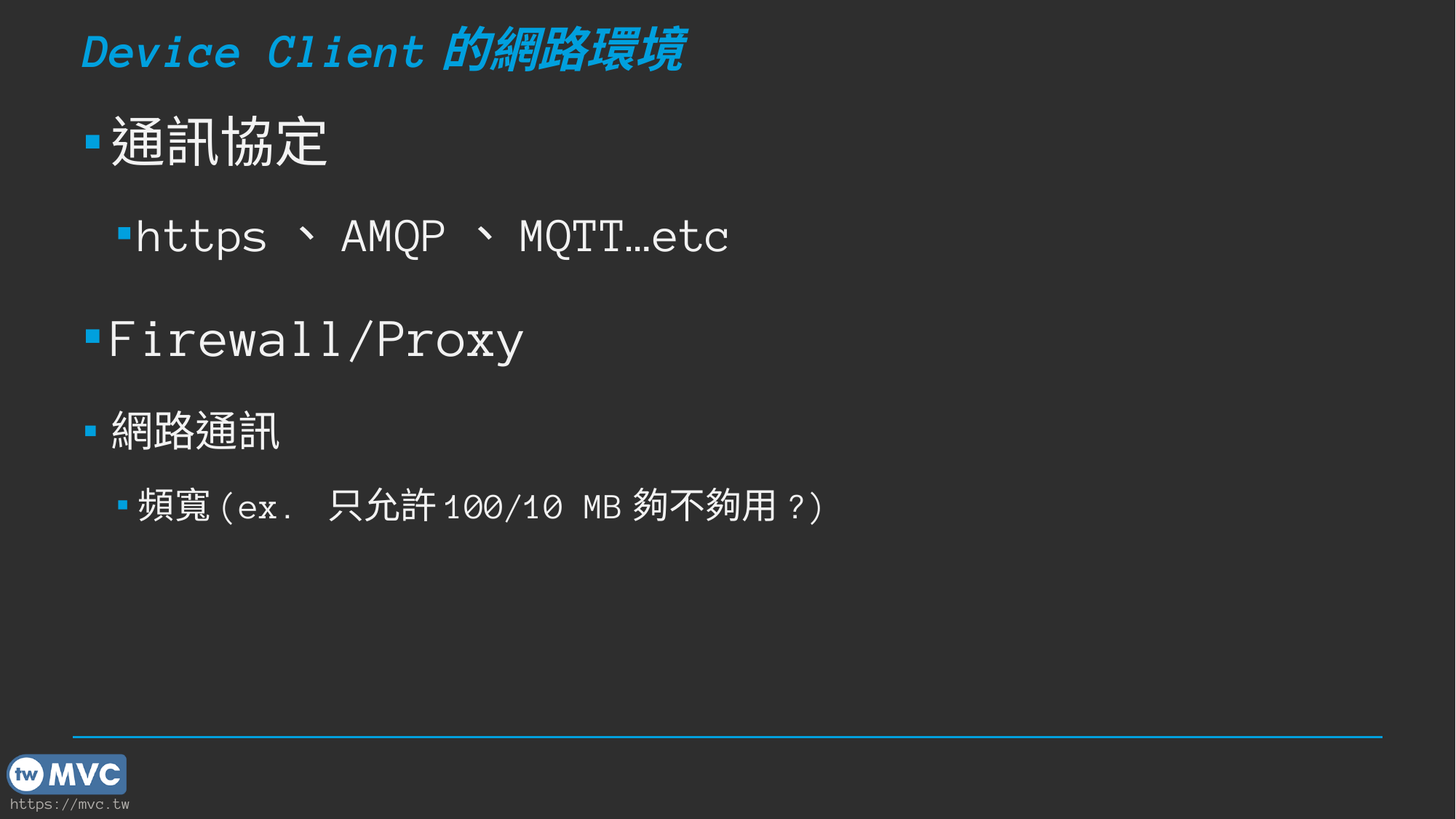

# Device Client的網路環境
通訊協定
https、AMQP、MQTT…etc
Firewall/Proxy
網路通訊
頻寬(ex. 只允許100/10 MB夠不夠用?)